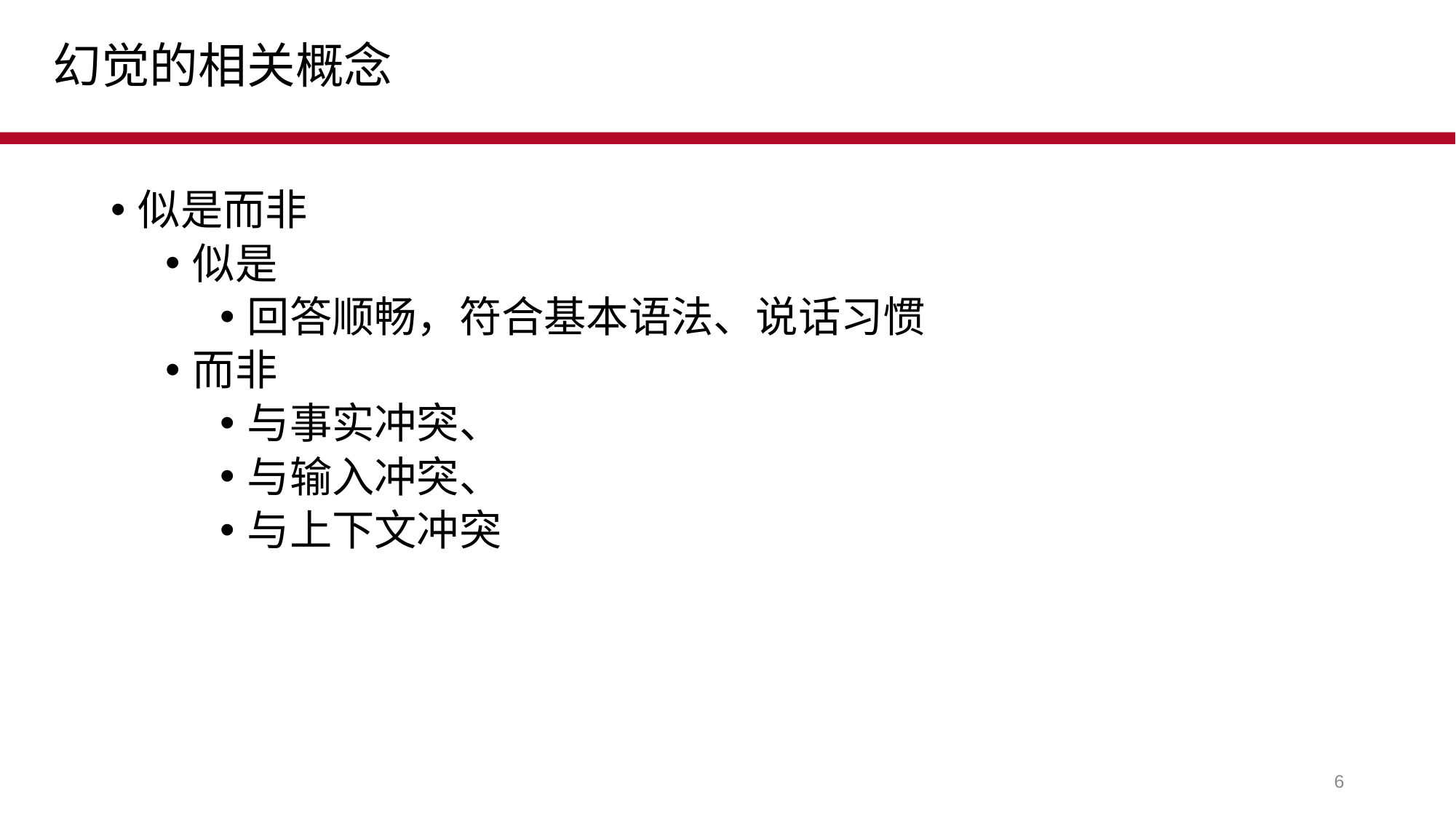

# 幻觉的相关概念
似是而非
似是
回答顺畅，符合基本语法、说话习惯
而非
与事实冲突、
与输入冲突、
与上下文冲突
6